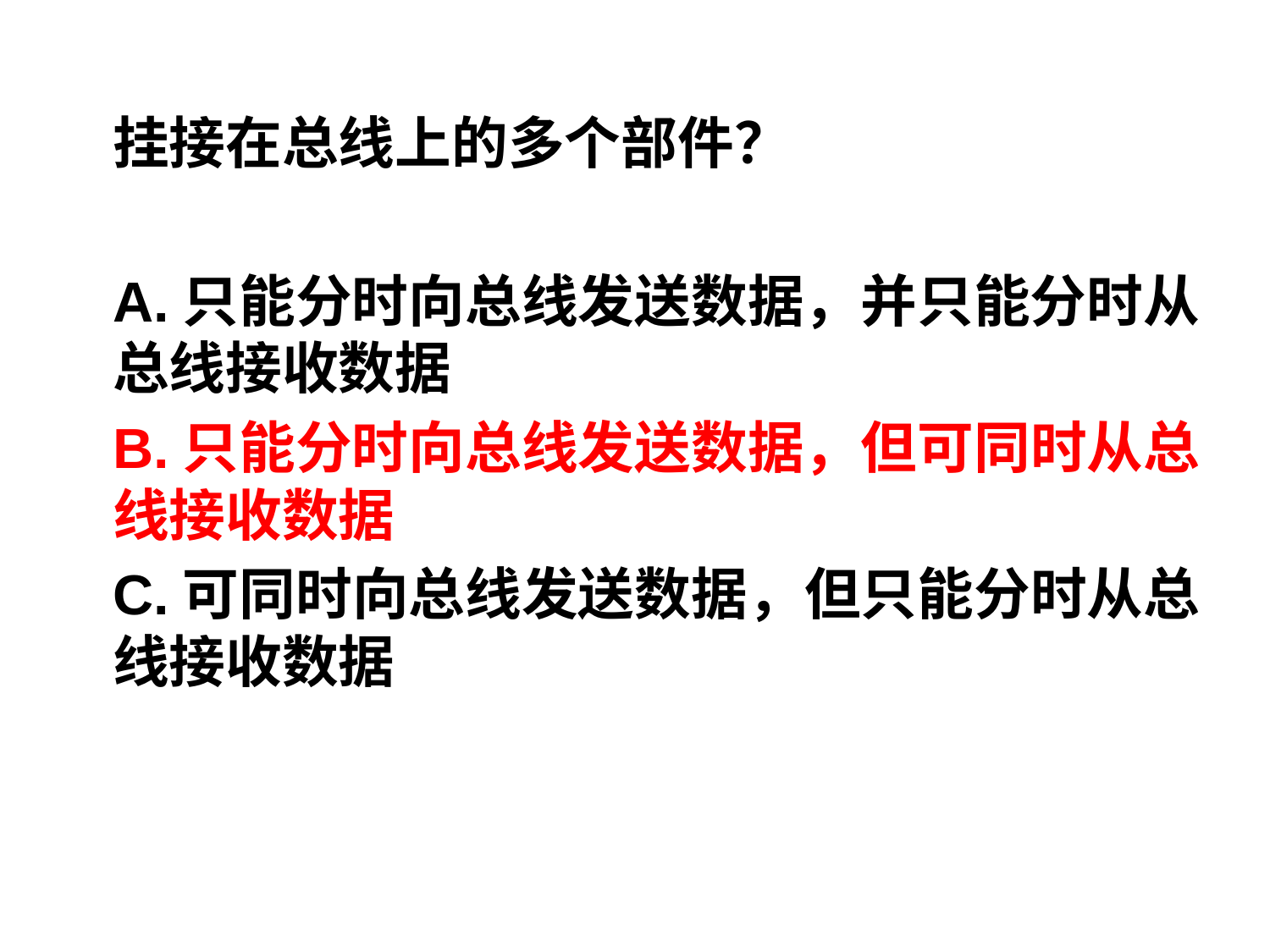

挂接在总线上的多个部件？

A.只能分时向总线发送数据，并只能分时从总线接收数据
B.只能分时向总线发送数据，但可同时从总线接收数据
C.可同时向总线发送数据，但只能分时从总线接收数据